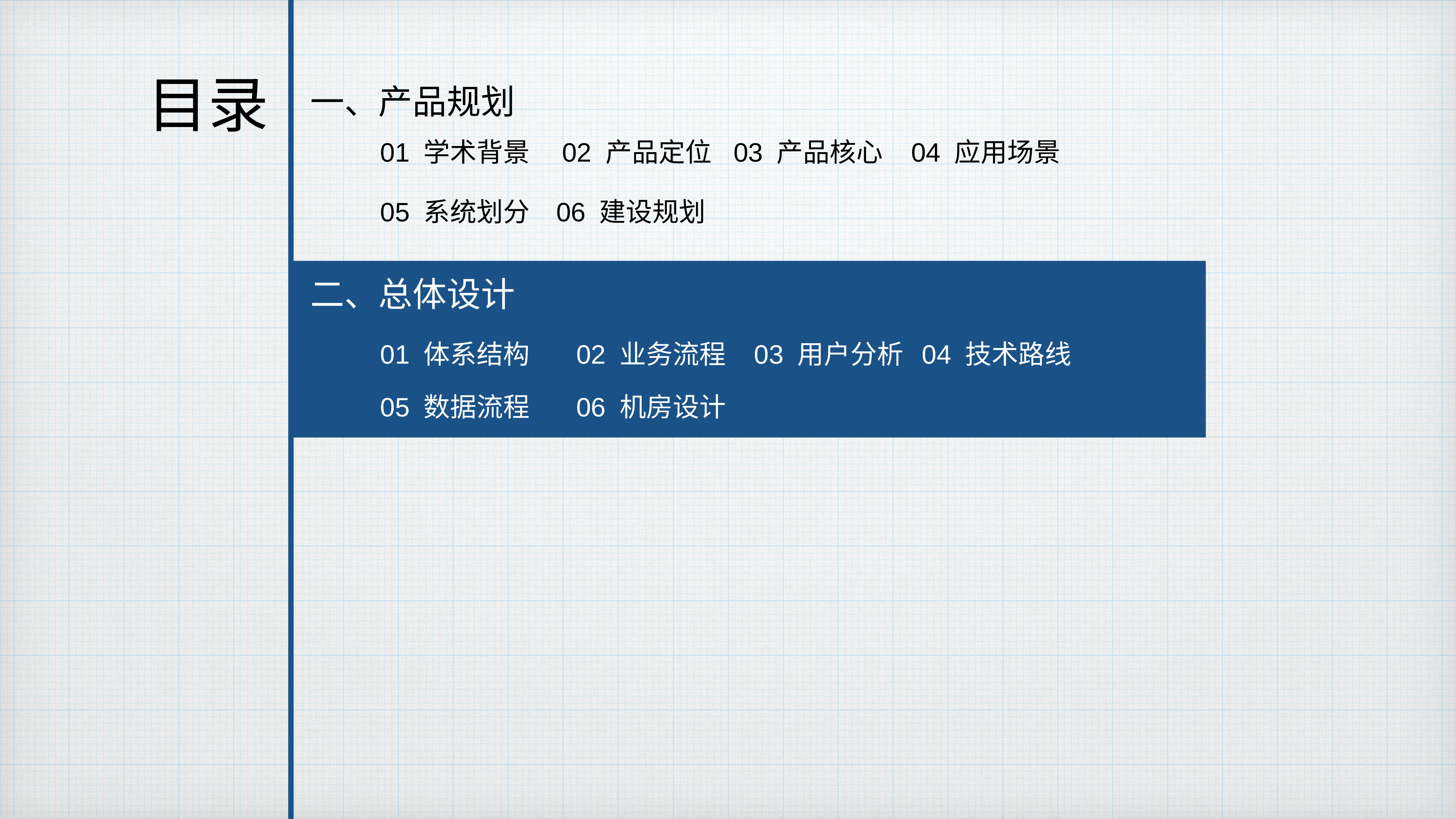

目录
一、产品规划
01 学术背景
02 产品定位
03 产品核心
04 应用场景
05 系统划分
06 建设规划

二、总体设计
01 体系结构
02 业务流程
03 用户分析
04 技术路线
05 数据流程
06 机房设计